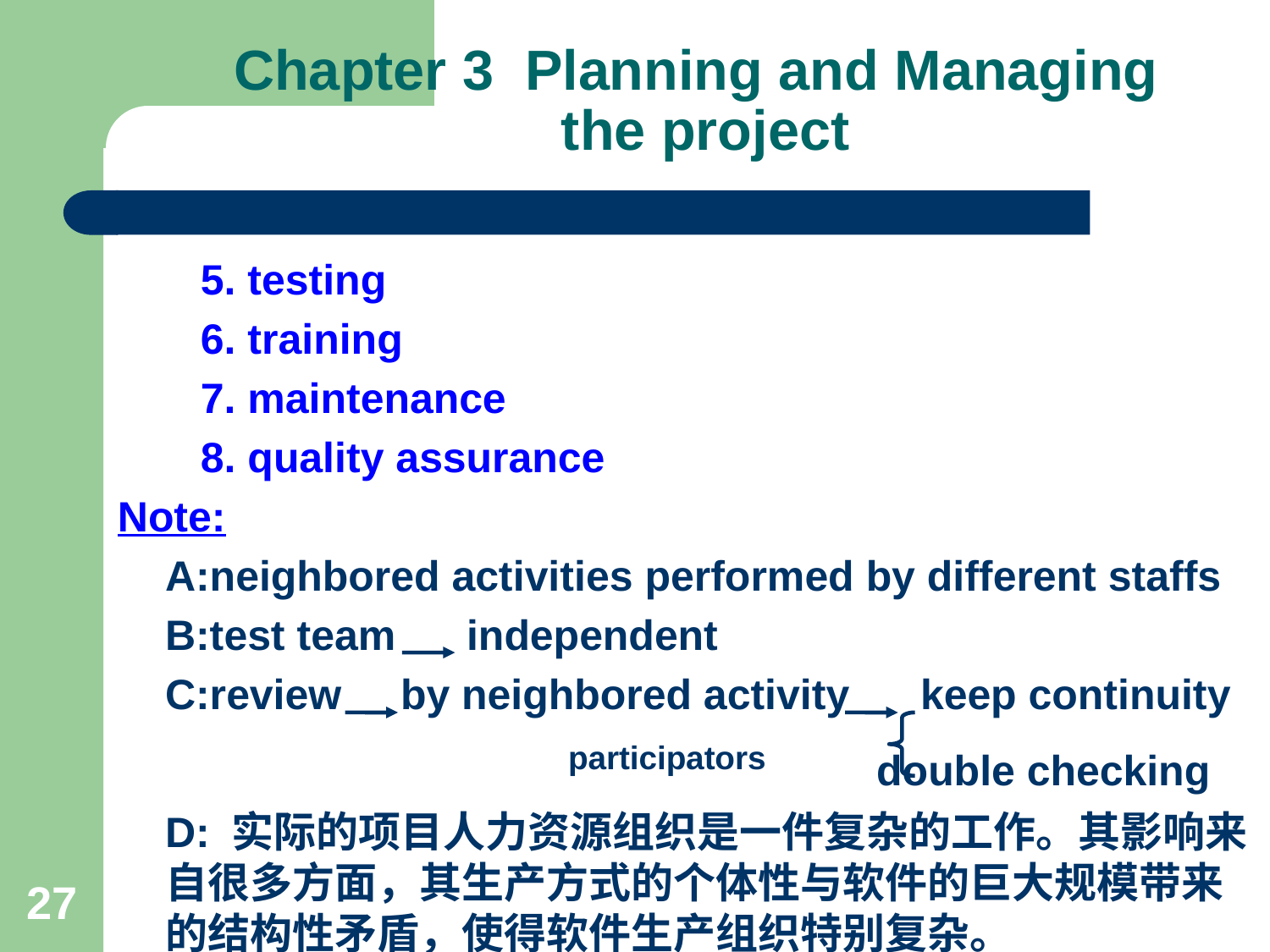

# Chapter 3  Planning and Managing the project
       5. testing
       6. training
       7. maintenance
       8. quality assurance
Note:
    A:neighbored activities performed by different staffs
    B:test team      independent
    C:review     by neighbored activity      keep continuity
                                      participators                double checking
    D: 实际的项目人力资源组织是一件复杂的工作。其影响来自很多方面，其生产方式的个体性与软件的巨大规模带来的结构性矛盾，使得软件生产组织特别复杂。

27